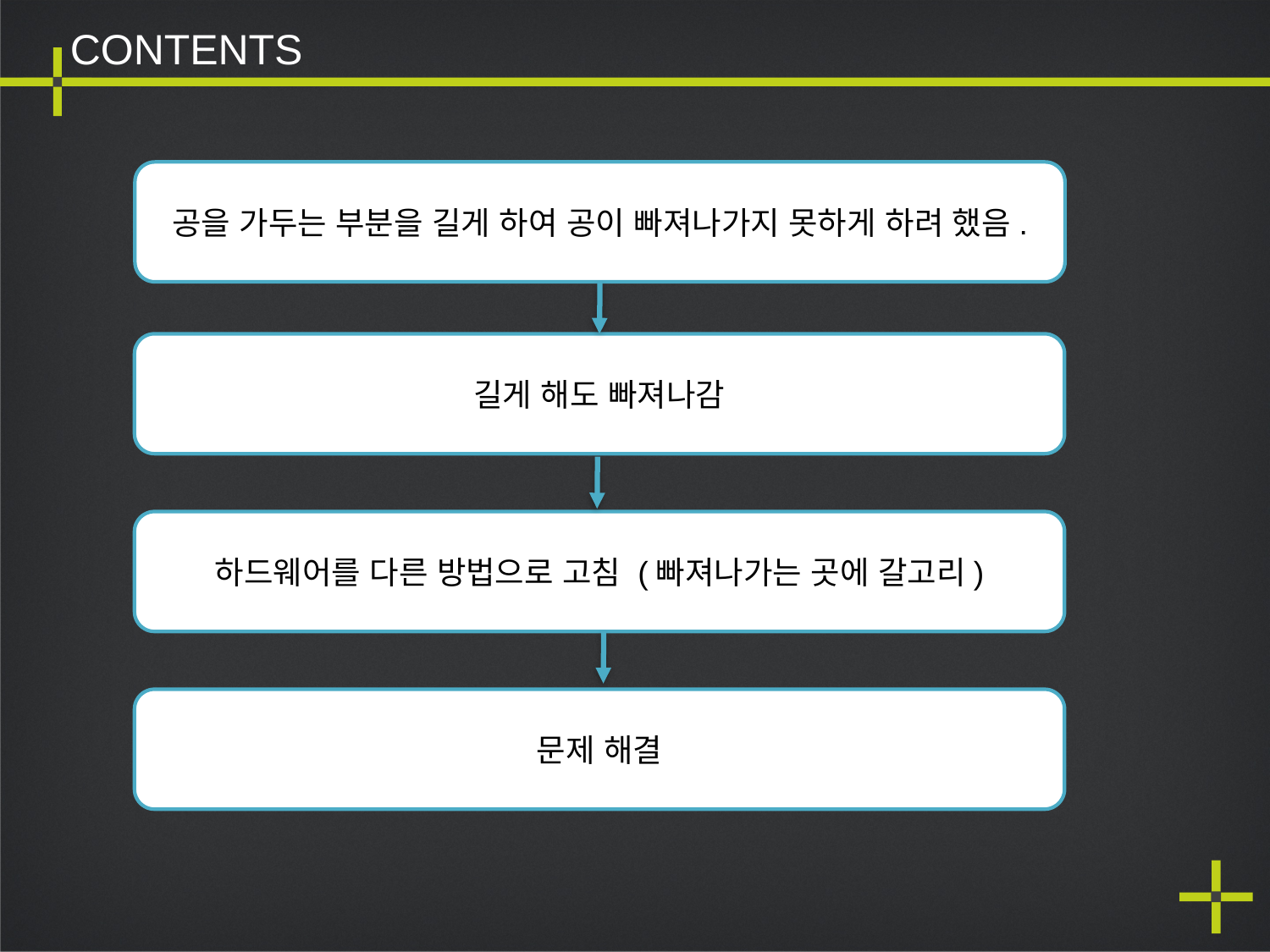

CONTENTS
공을 가두는 부분을 길게 하여 공이 빠져나가지 못하게 하려 했음.
길게 해도 빠져나감
하드웨어를 다른 방법으로 고침 (빠져나가는 곳에 갈고리)
문제 해결